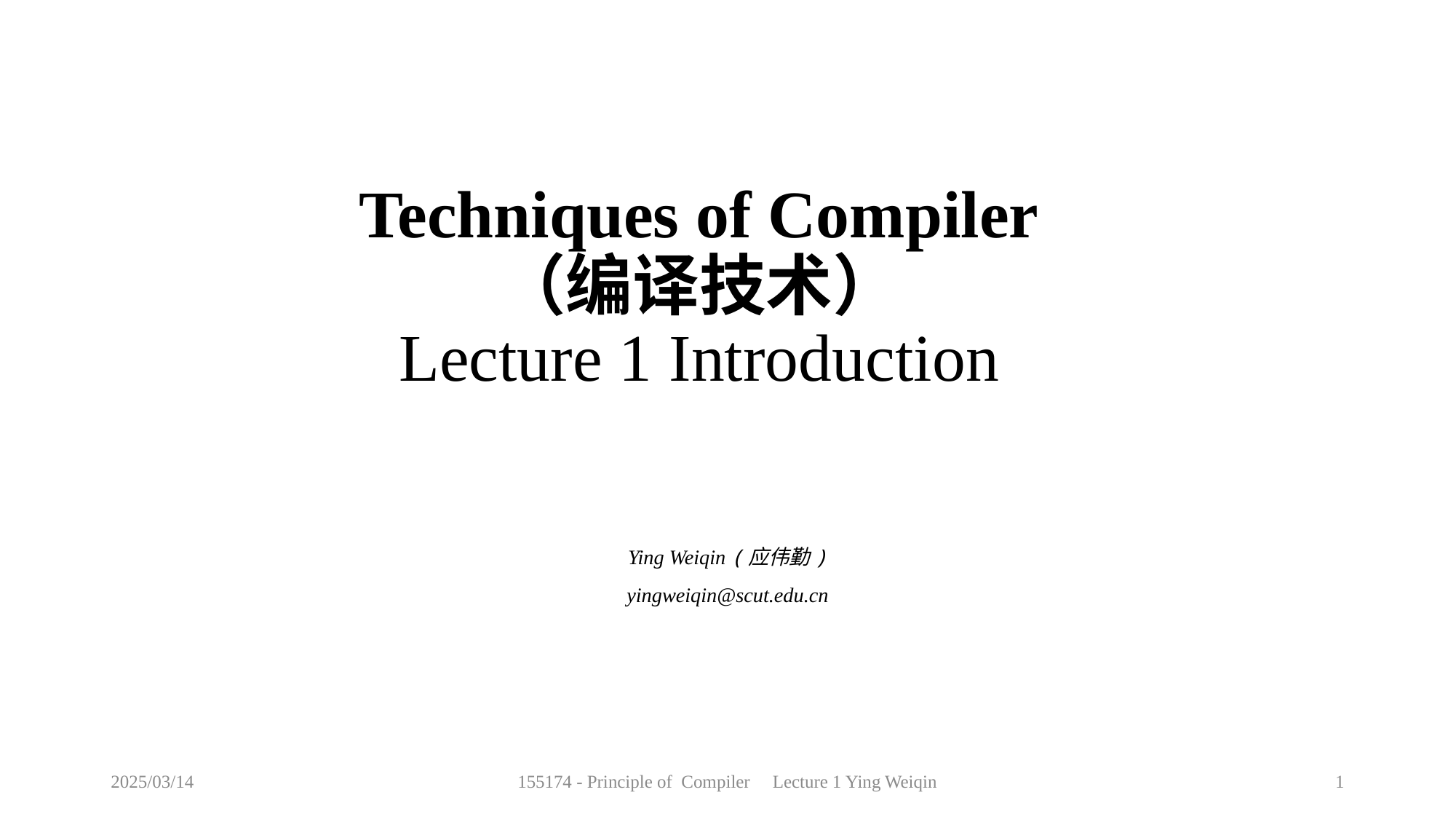

2025/03/14
1
Techniques of Compiler
（编译技术）
Lecture 1 Introduction

Ying Weiqin (应伟勤)
yingweiqin@scut.edu.cn
155174 - Principle of  Compiler     Lecture 1 Ying Weiqin